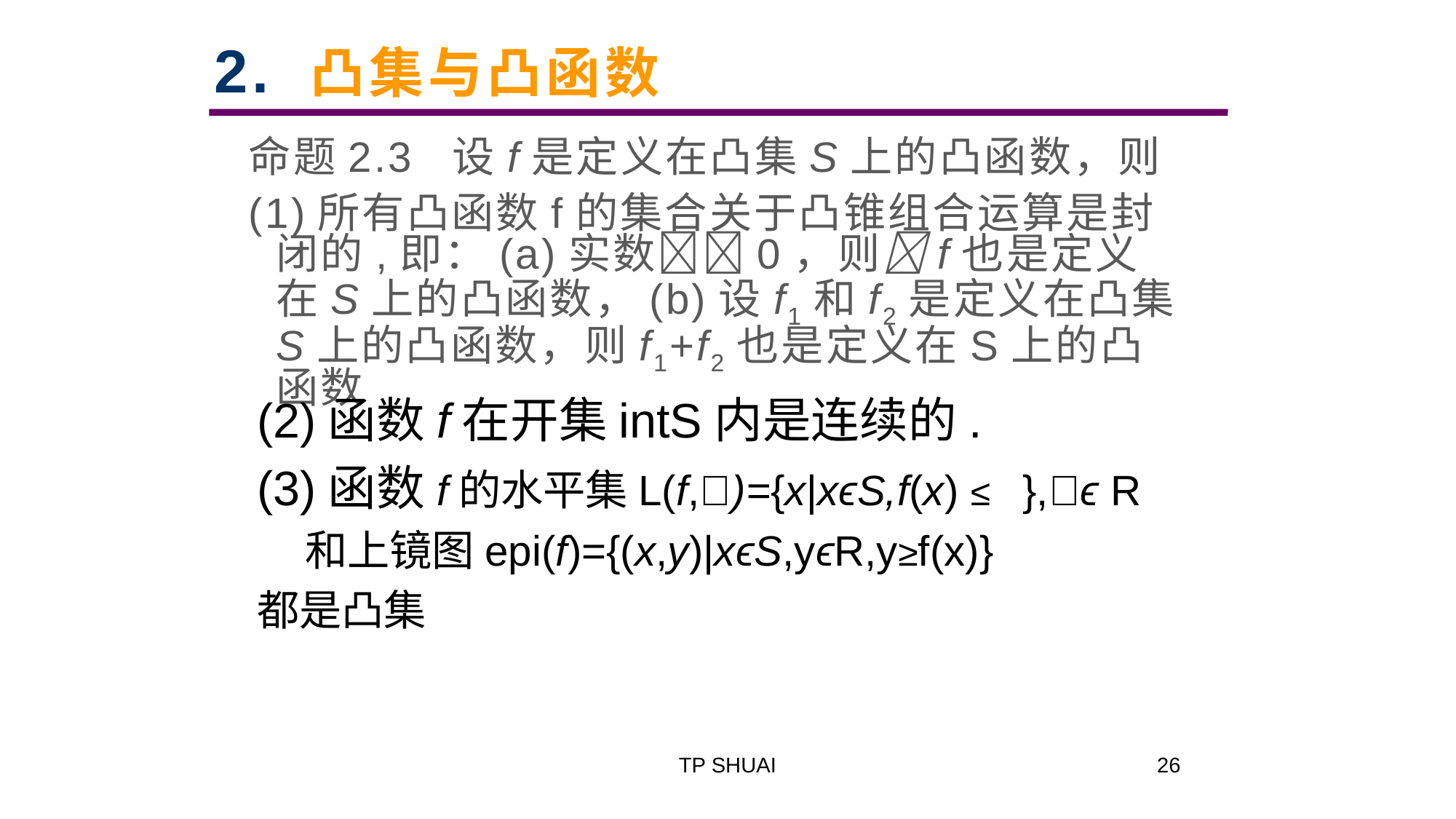

2. 凸集与凸函数

命题2.3  设f是定义在凸集S上的凸函数，则
(1)所有凸函数f的集合关于凸锥组合运算是封闭的,即：(a)实数λ≥0，则λf也是定义在S上的凸函数，(b)设f1和f2是定义在凸集S上的凸函数，则f1+f2也是定义在S上的凸函数
(2)函数f在开集intS内是连续的.
(3)函数f的水平集L(f,α)={x|xϵS,f(x) ≤α},αϵ R
    和上镜图epi(f)={(x,y)|xϵS,yϵR,y≥f(x)}
都是凸集
TP SHUAI
26